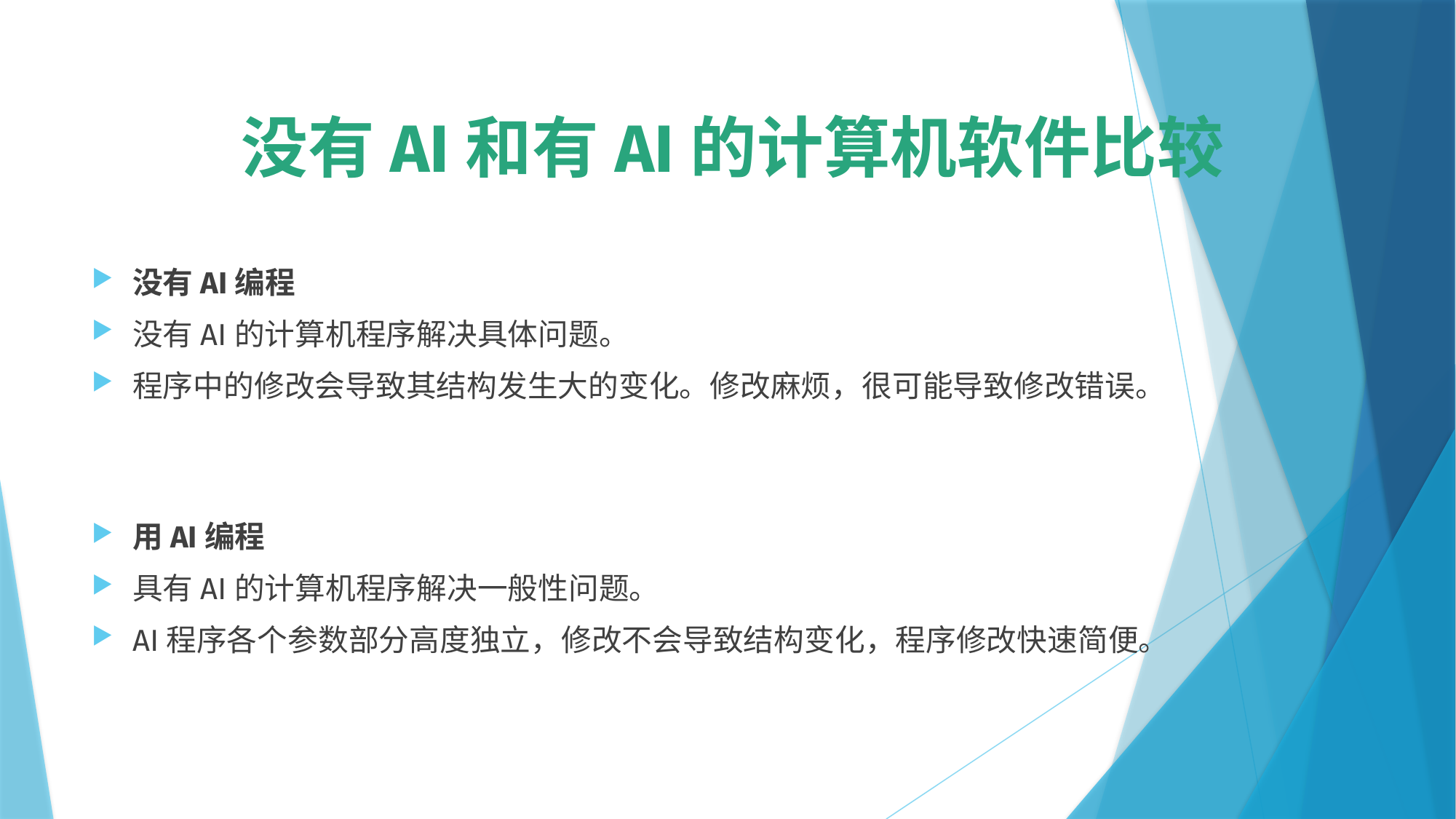

# 没有AI和有AI的计算机软件比较
没有AI编程
没有AI的计算机程序解决具体问题。
程序中的修改会导致其结构发生大的变化。修改麻烦，很可能导致修改错误。

用AI编程
具有AI的计算机程序解决一般性问题。
AI程序各个参数部分高度独立，修改不会导致结构变化，程序修改快速简便。